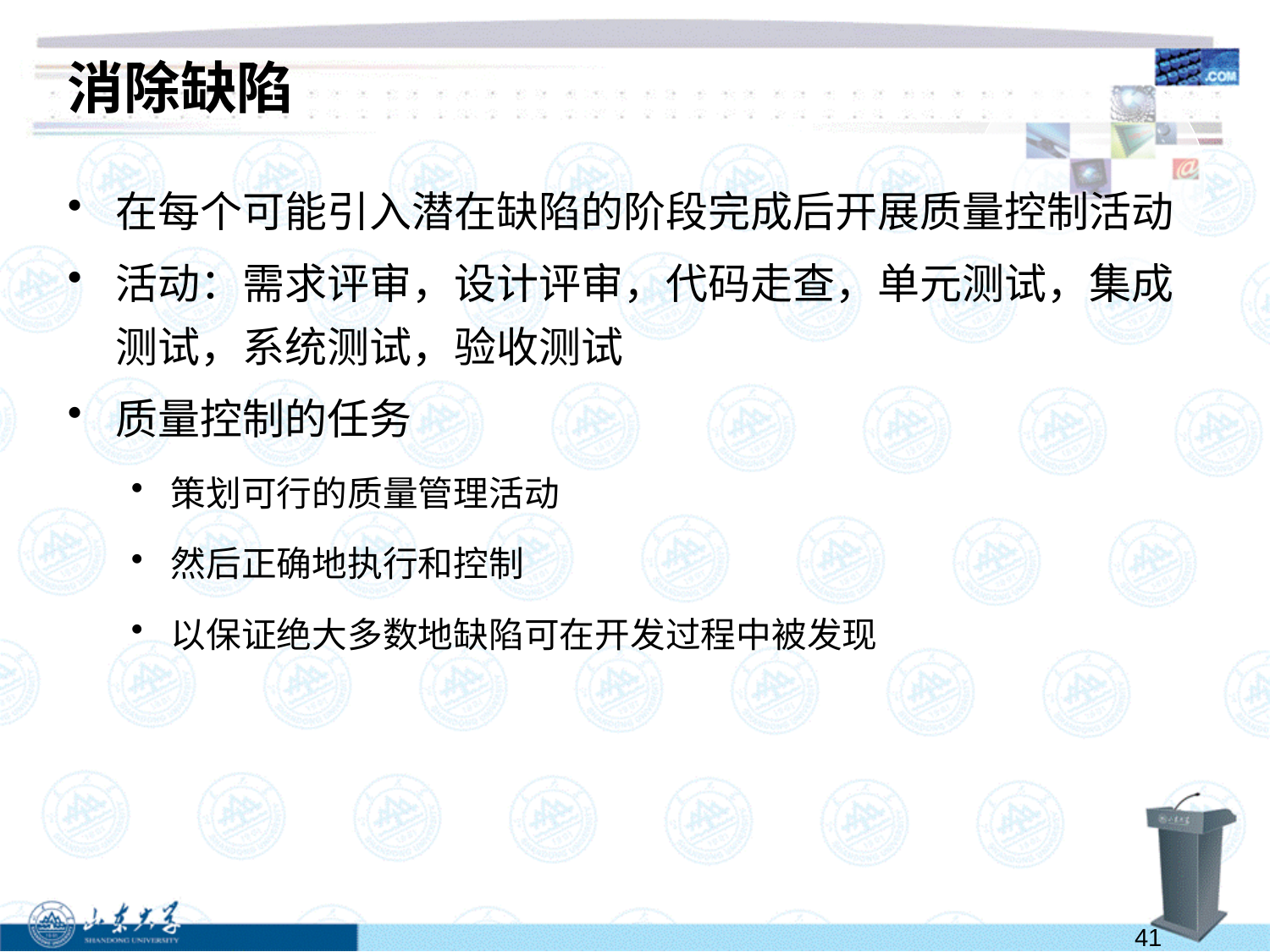

# 消除缺陷
在每个可能引入潜在缺陷的阶段完成后开展质量控制活动
活动：需求评审，设计评审，代码走查，单元测试，集成测试，系统测试，验收测试
质量控制的任务
策划可行的质量管理活动
然后正确地执行和控制
以保证绝大多数地缺陷可在开发过程中被发现
41